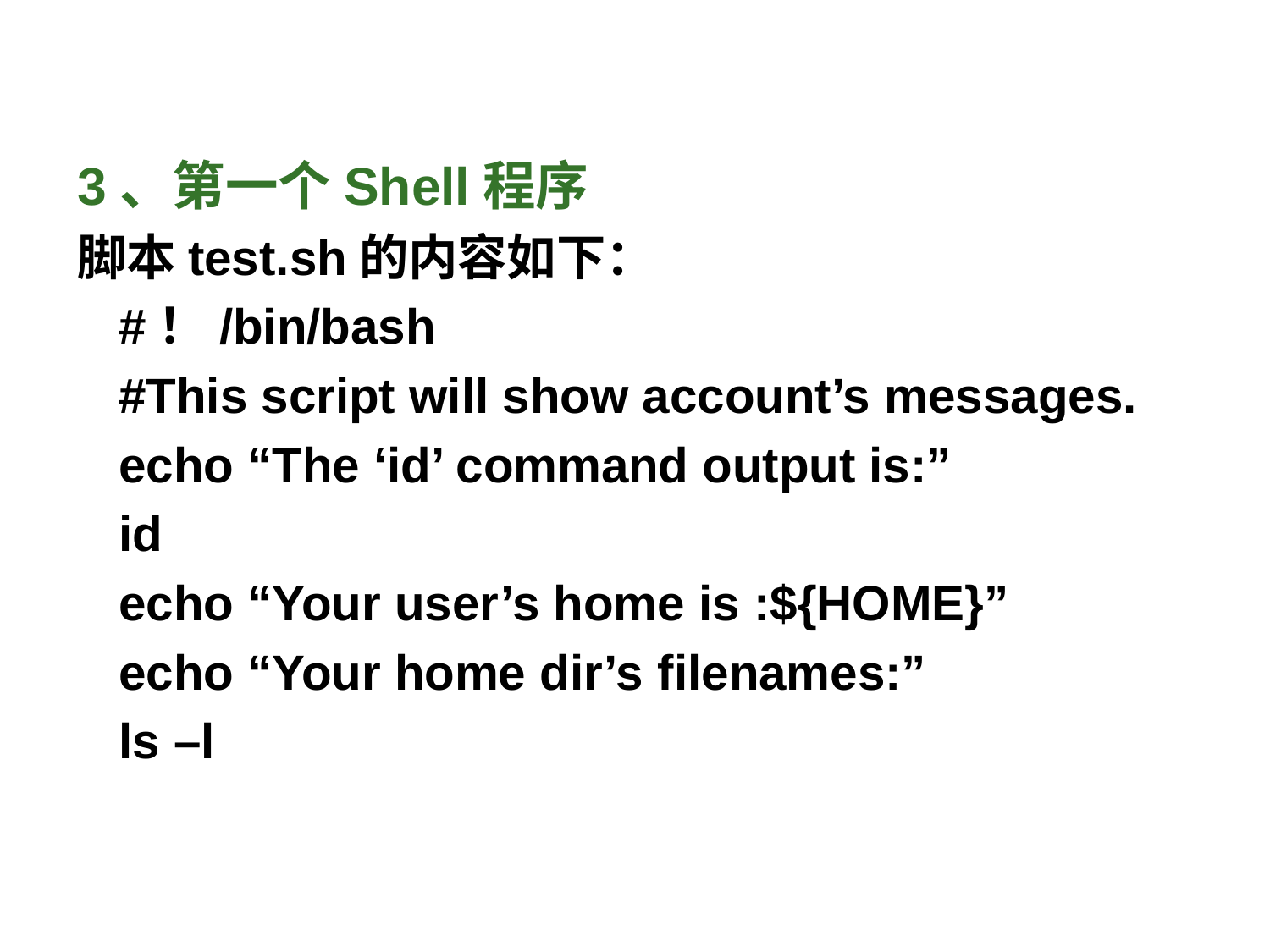

3、第一个Shell程序
脚本test.sh的内容如下：
   #！/bin/bash
   #This script will show account’s messages.
   echo “The ‘id’ command output is:”
   id
   echo “Your user’s home is :${HOME}”
   echo “Your home dir’s filenames:”
   ls –l